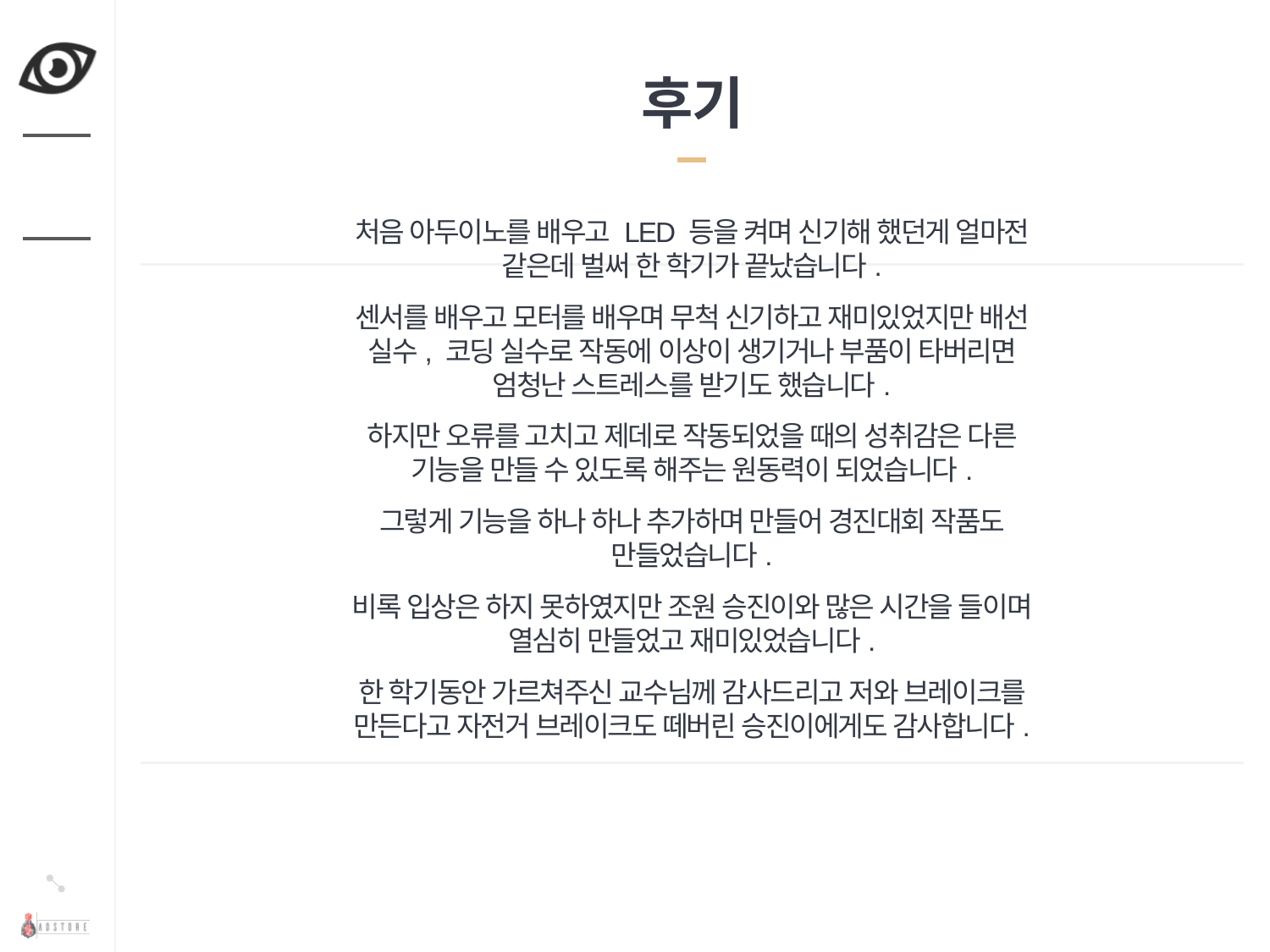

# 후기
처음 아두이노를 배우고 LED 등을 켜며 신기해 했던게 얼마전 같은데 벌써 한 학기가 끝났습니다.
센서를 배우고 모터를 배우며 무척 신기하고 재미있었지만 배선 실수, 코딩 실수로 작동에 이상이 생기거나 부품이 타버리면 엄청난 스트레스를 받기도 했습니다.
하지만 오류를 고치고 제데로 작동되었을 때의 성취감은 다른 기능을 만들 수 있도록 해주는 원동력이 되었습니다.
그렇게 기능을 하나 하나 추가하며 만들어 경진대회 작품도 만들었습니다.
비록 입상은 하지 못하였지만 조원 승진이와 많은 시간을 들이며 열심히 만들었고 재미있었습니다.
한 학기동안 가르쳐주신 교수님께 감사드리고 저와 브레이크를 만든다고 자전거 브레이크도 떼버린 승진이에게도 감사합니다.